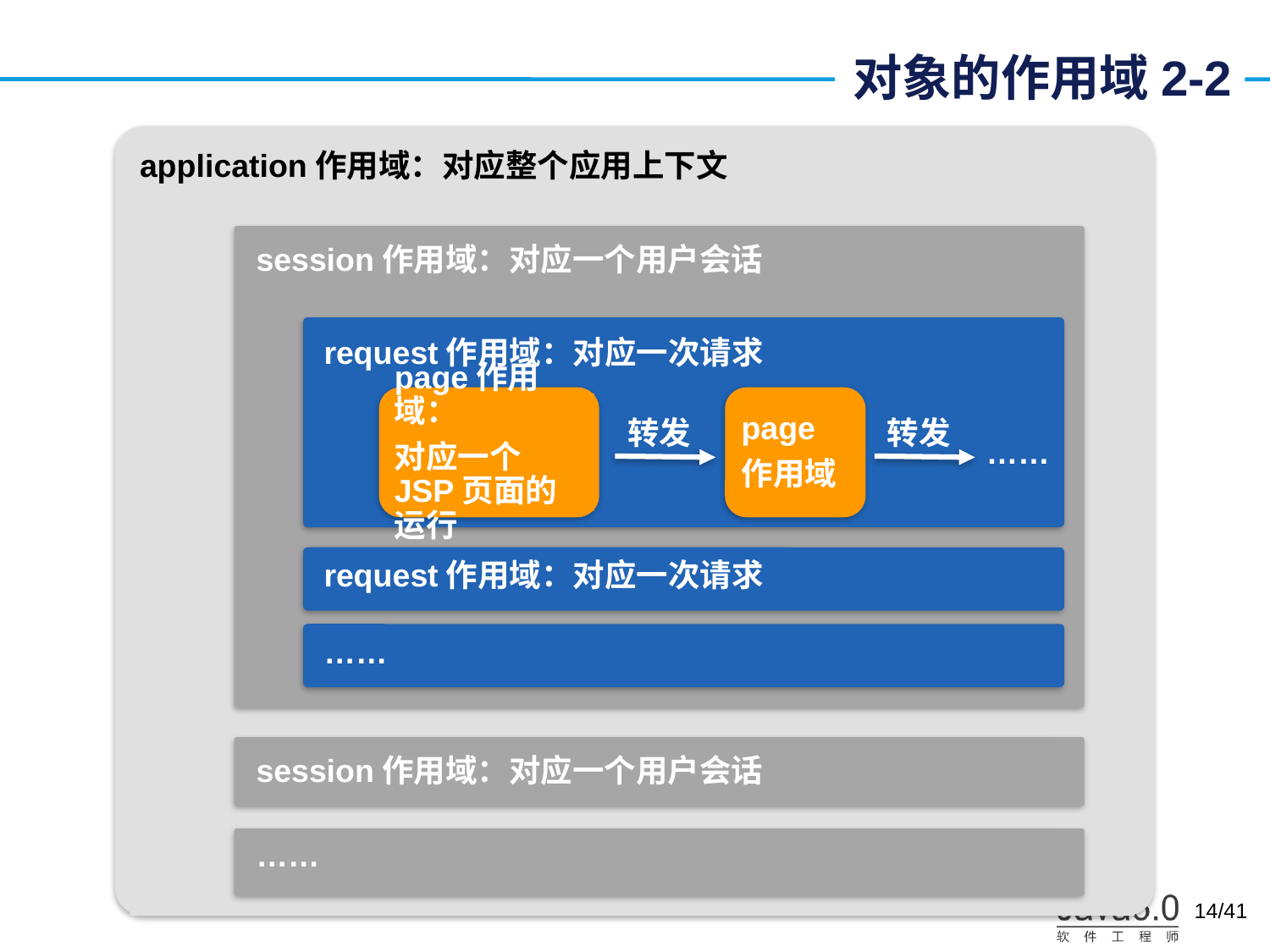

# 对象的作用域2-2

application作用域：对应整个应用上下文

session作用域：对应一个用户会话

request作用域：对应一次请求

page作用域：
对应一个JSP页面的运行

page
作用域
转发
转发
……

request作用域：对应一次请求

……

session作用域：对应一个用户会话

……
14/41